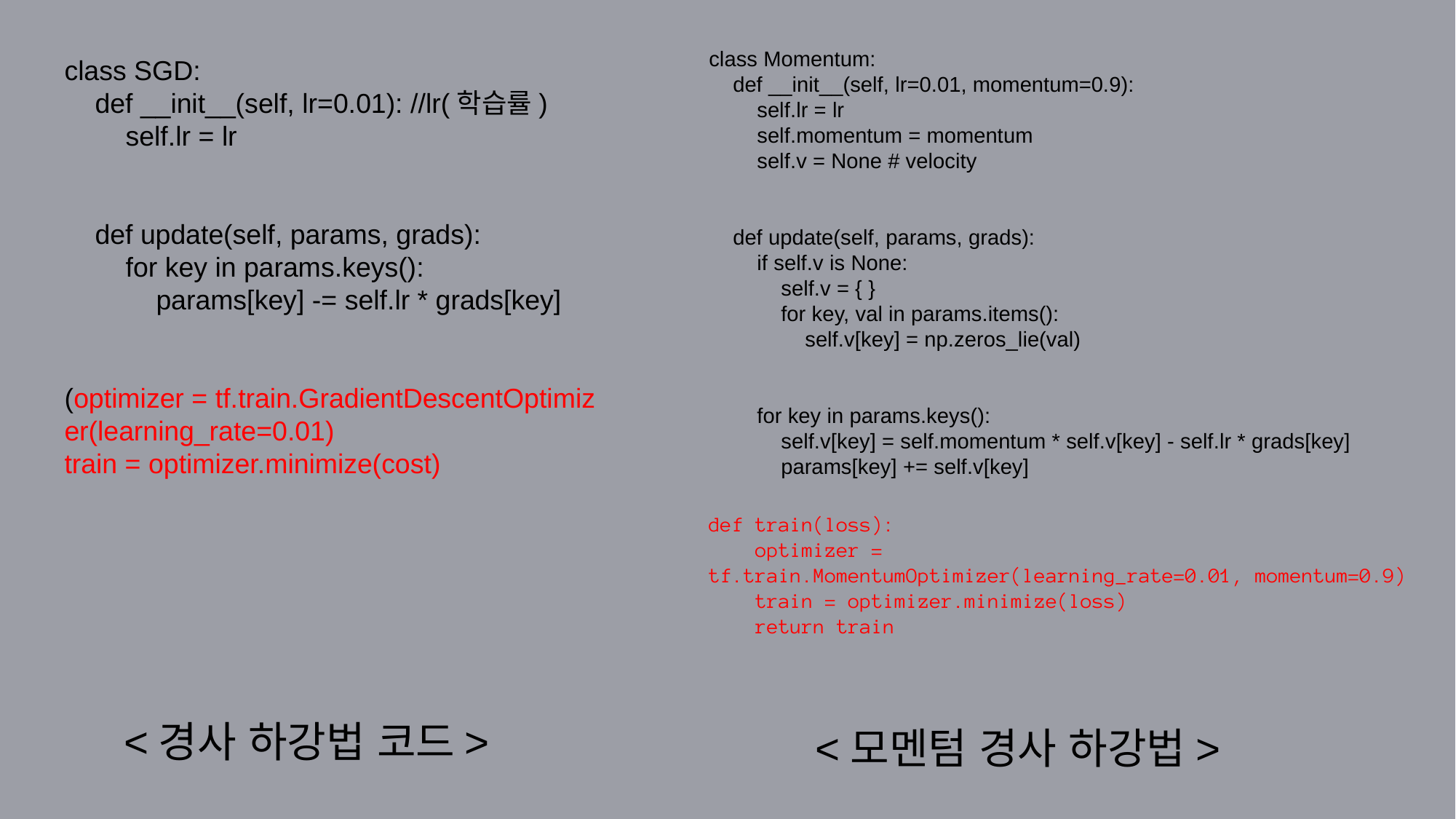

class Momentum:
    def __init__(self, lr=0.01, momentum=0.9):
        self.lr = lr
        self.momentum = momentum
        self.v = None # velocity

    def update(self, params, grads):
        if self.v is None:
            self.v = { }
            for key, val in params.items():
                self.v[key] = np.zeros_lie(val)

        for key in params.keys():
            self.v[key] = self.momentum * self.v[key] - self.lr * grads[key]
            params[key] += self.v[key]

def train(loss):
    optimizer = tf.train.MomentumOptimizer(learning_rate=0.01, momentum=0.9)
    train = optimizer.minimize(loss)
    return train

         <모멘텀 경사 하강법>
class SGD:
    def __init__(self, lr=0.01): //lr(학습률)
        self.lr = lr

    def update(self, params, grads):
        for key in params.keys():
            params[key] -= self.lr * grads[key]

(optimizer = tf.train.GradientDescentOptimizer(learning_rate=0.01)
train = optimizer.minimize(cost)

     <경사 하강법 코드>